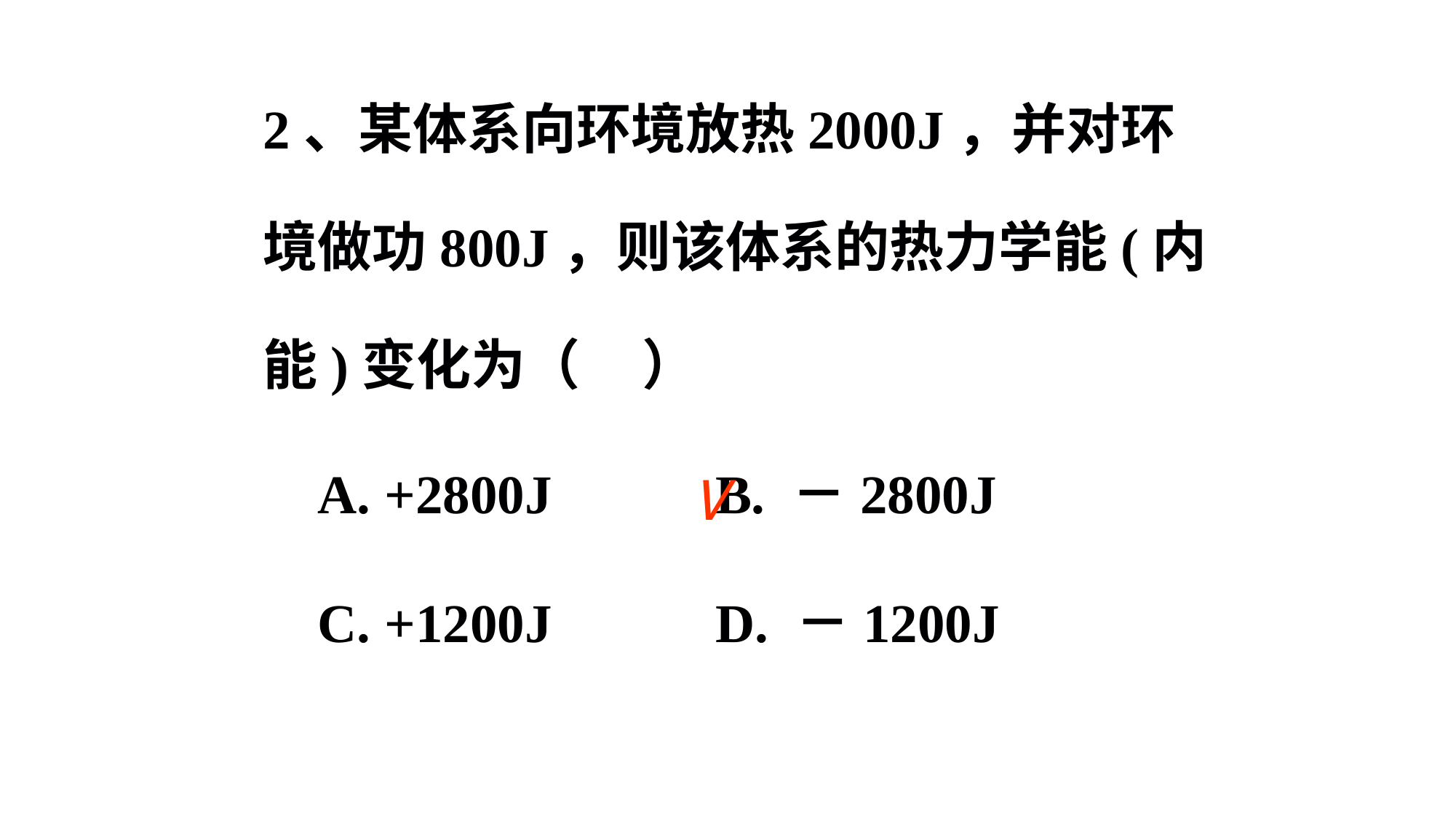

2、某体系向环境放热2000J，并对环境做功800J，则该体系的热力学能(内能)变化为（     ）
    A. +2800J            B. －2800J
    C. +1200J            D. －1200J
V
23